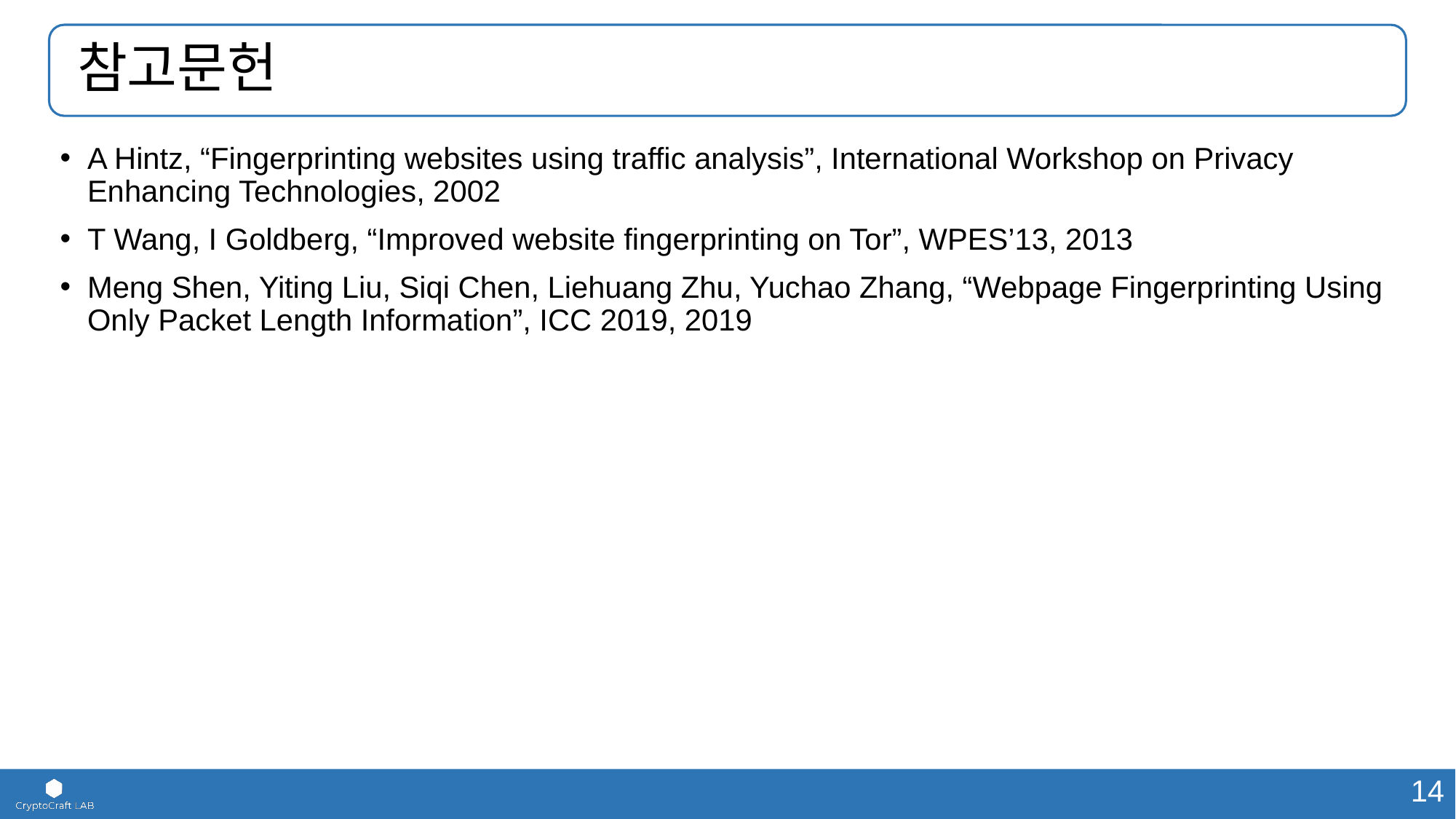

# 참고문헌
A Hintz, “Fingerprinting websites using traffic analysis”, International Workshop on Privacy Enhancing Technologies, 2002
T Wang, I Goldberg, “Improved website fingerprinting on Tor”, WPES’13, 2013
Meng Shen, Yiting Liu, Siqi Chen, Liehuang Zhu, Yuchao Zhang, “Webpage Fingerprinting Using Only Packet Length Information”, ICC 2019, 2019